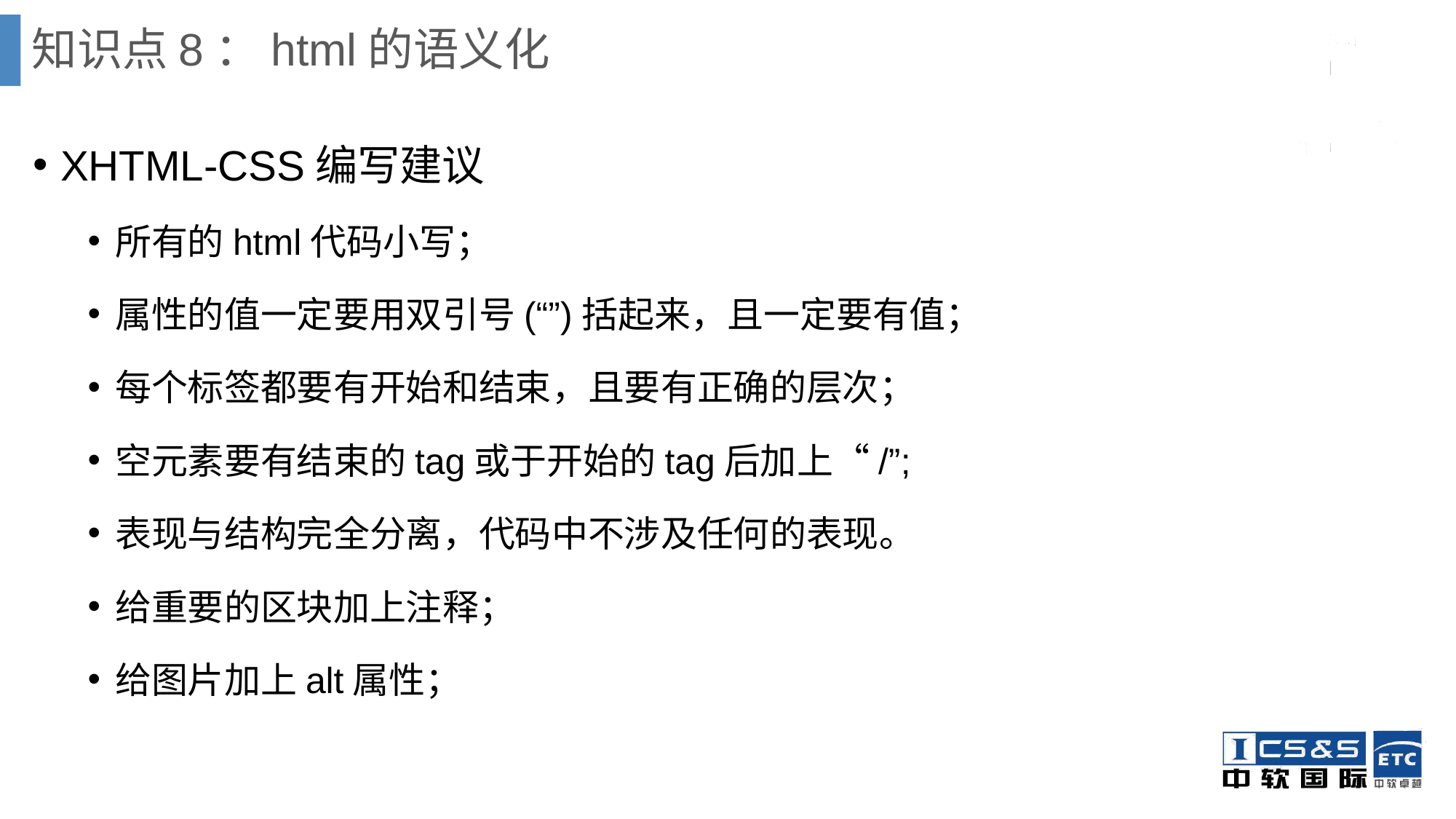

# 知识点8：html的语义化
XHTML-CSS编写建议
所有的html代码小写；
属性的值一定要用双引号(“”)括起来，且一定要有值；
每个标签都要有开始和结束，且要有正确的层次；
空元素要有结束的tag或于开始的tag后加上“/”;
表现与结构完全分离，代码中不涉及任何的表现。
给重要的区块加上注释；
给图片加上alt属性；